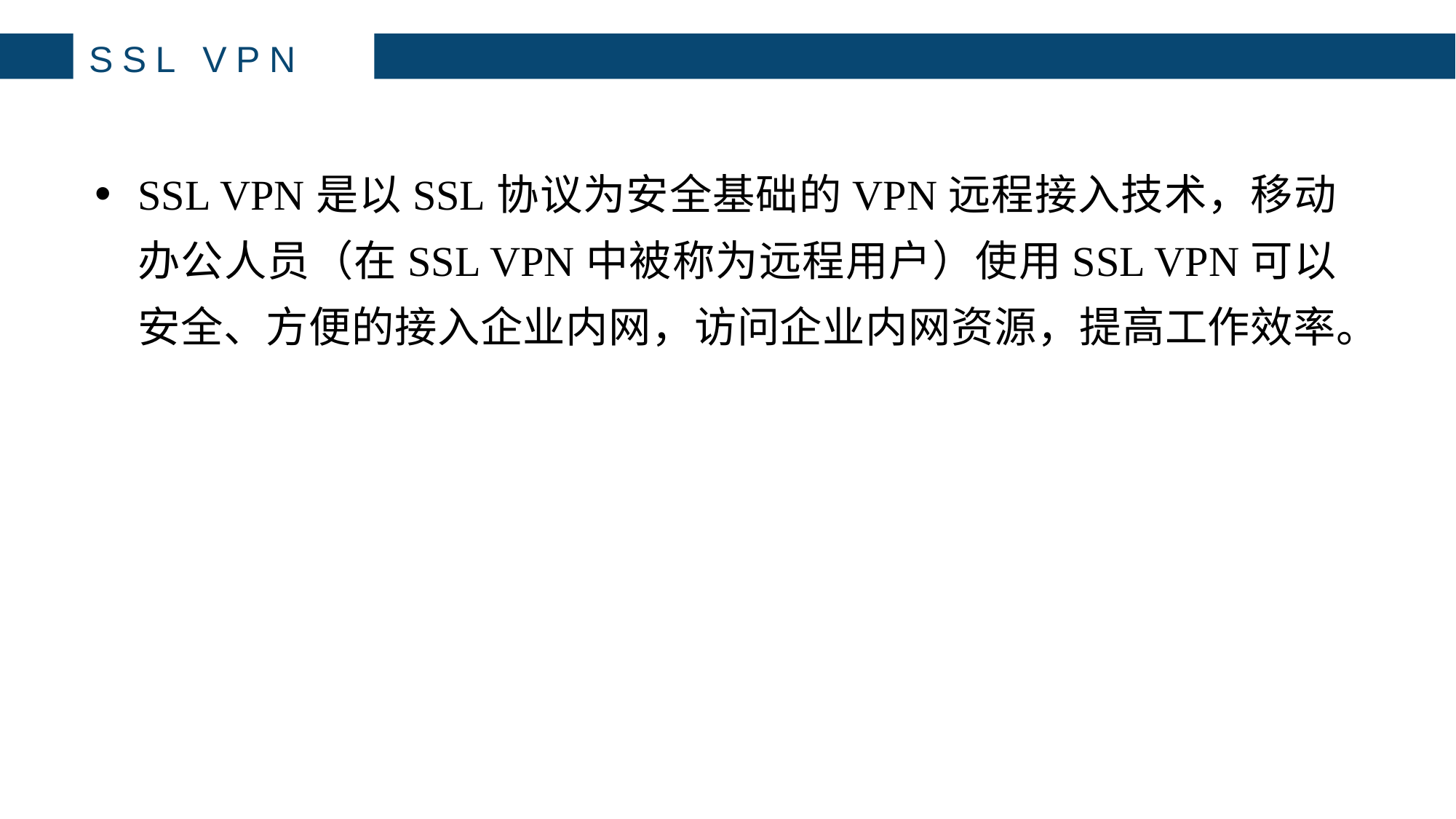

# SSL VPN
SSL VPN是以SSL协议为安全基础的VPN远程接入技术，移动办公人员（在SSL VPN中被称为远程用户）使用SSL VPN可以安全、方便的接入企业内网，访问企业内网资源，提高工作效率。